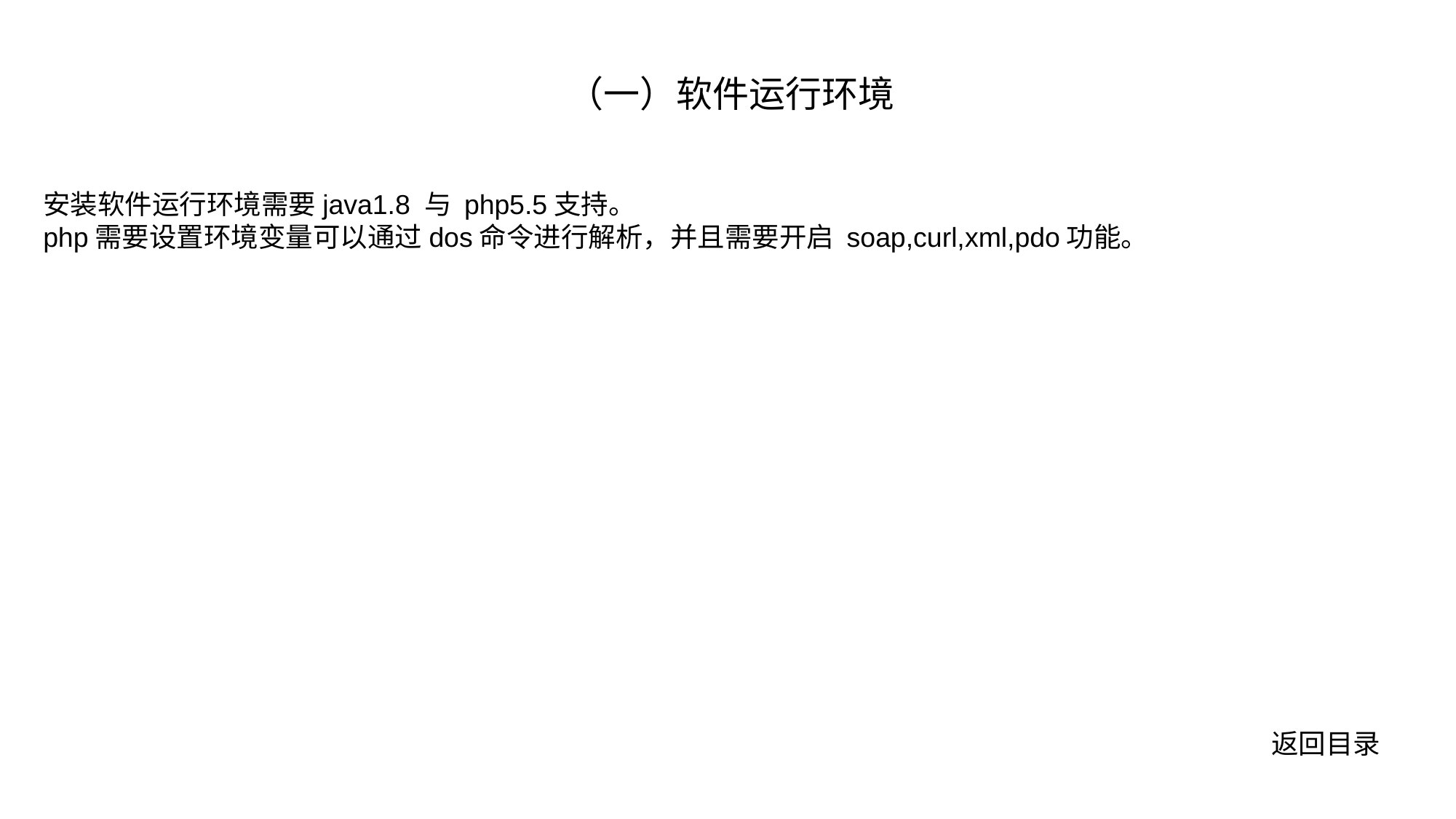

（一）软件运行环境
安装软件运行环境需要java1.8 与 php5.5支持。
php需要设置环境变量可以通过dos命令进行解析，并且需要开启 soap,curl,xml,pdo功能。

返回目录